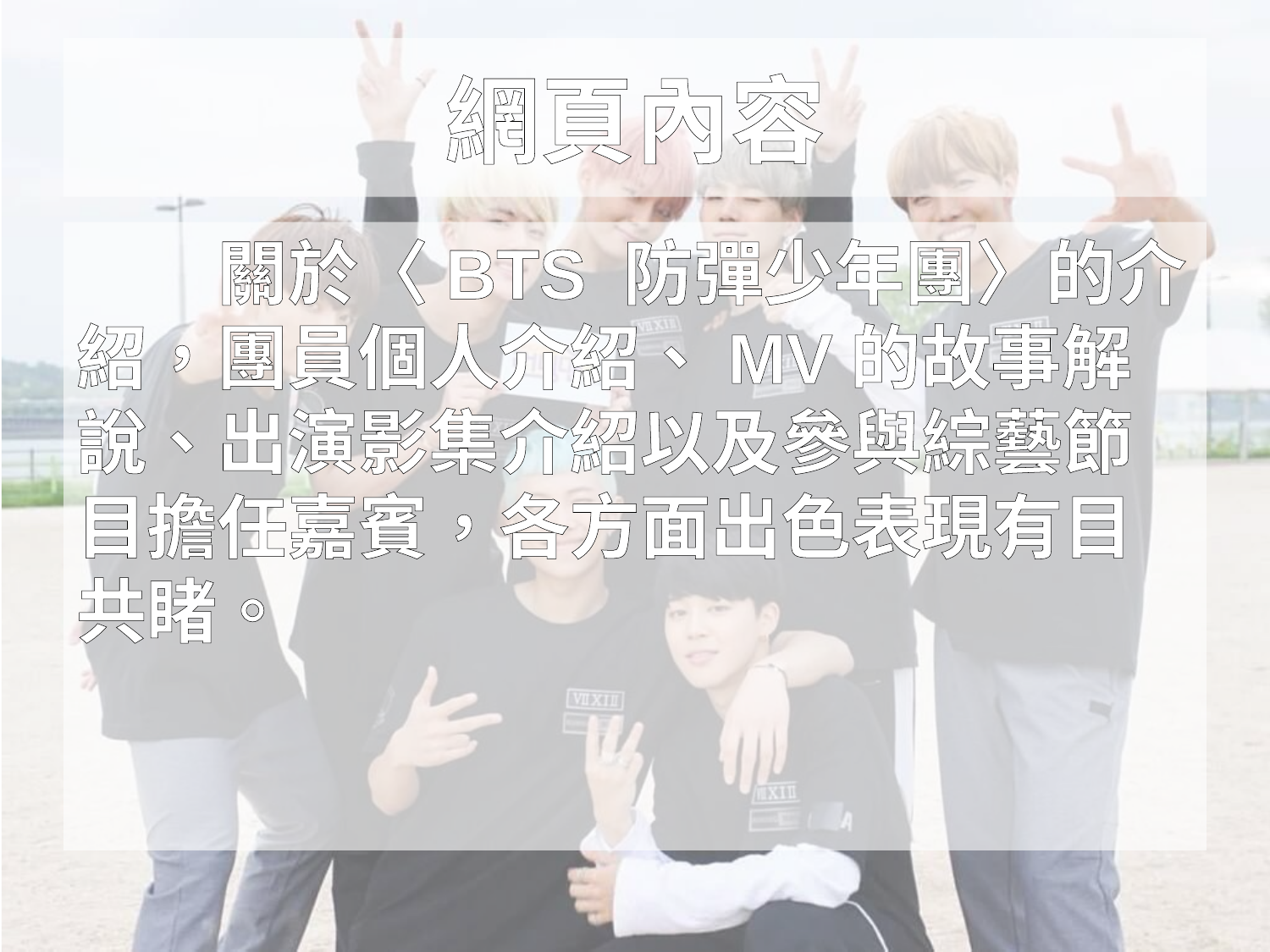

# 網頁內容
　　關於〈BTS 防彈少年團〉的介紹，團員個人介紹、MV的故事解說、出演影集介紹以及參與綜藝節目擔任嘉賓，各方面出色表現有目共睹。